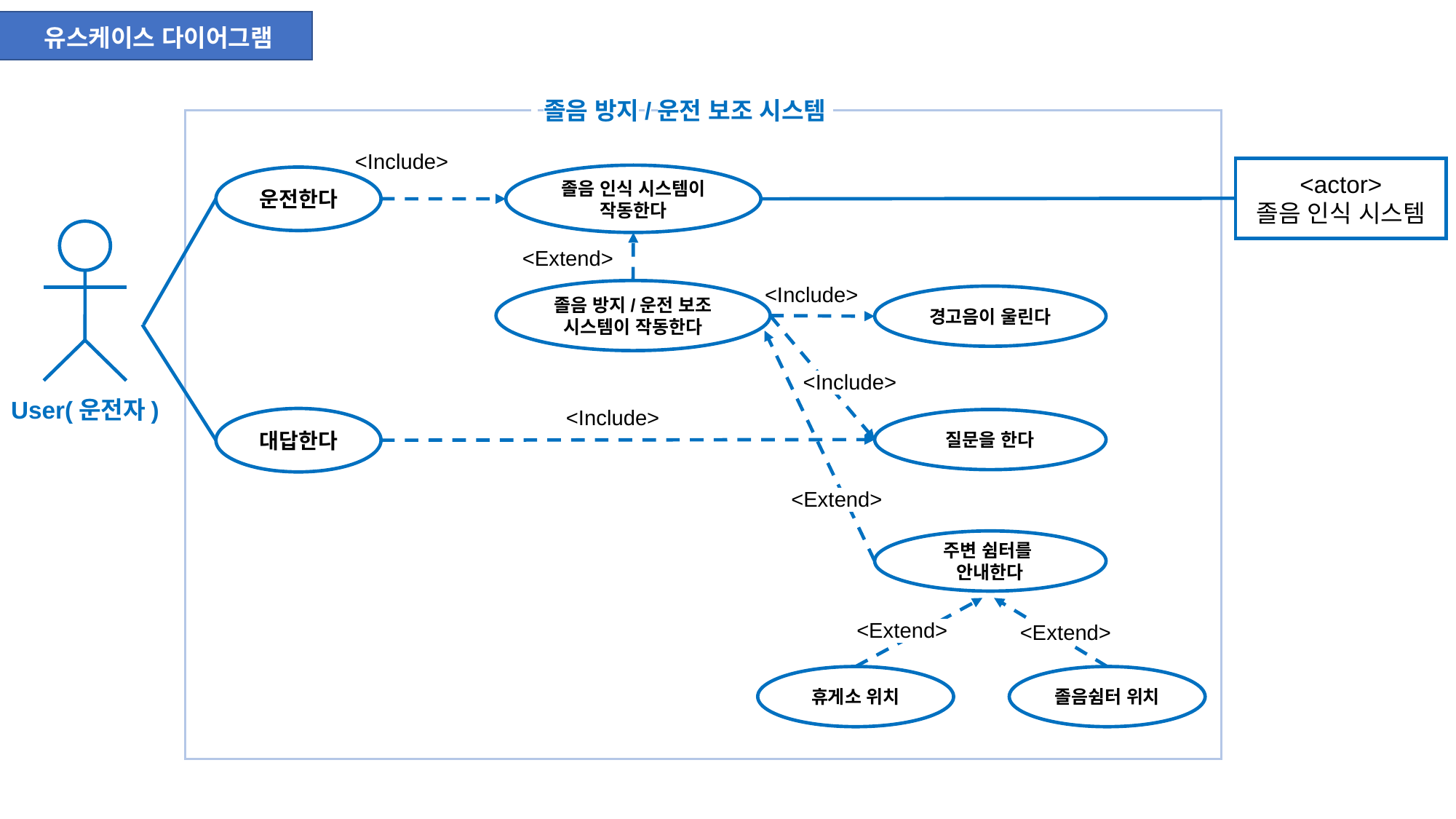

유스케이스 다이어그램
 졸음 방지/운전 보조 시스템

<Include>

<actor>
졸음 인식 시스템
졸음 인식 시스템이
작동한다
운전한다

<Extend>
<Include>
졸음 방지/운전 보조 시스템이 작동한다
경고음이 울린다
<Include>
User(운전자)
<Include>
대답한다
질문을 한다
<Extend>
주변 쉼터를
안내한다
<Extend>
<Extend>
휴게소 위치
졸음쉼터 위치